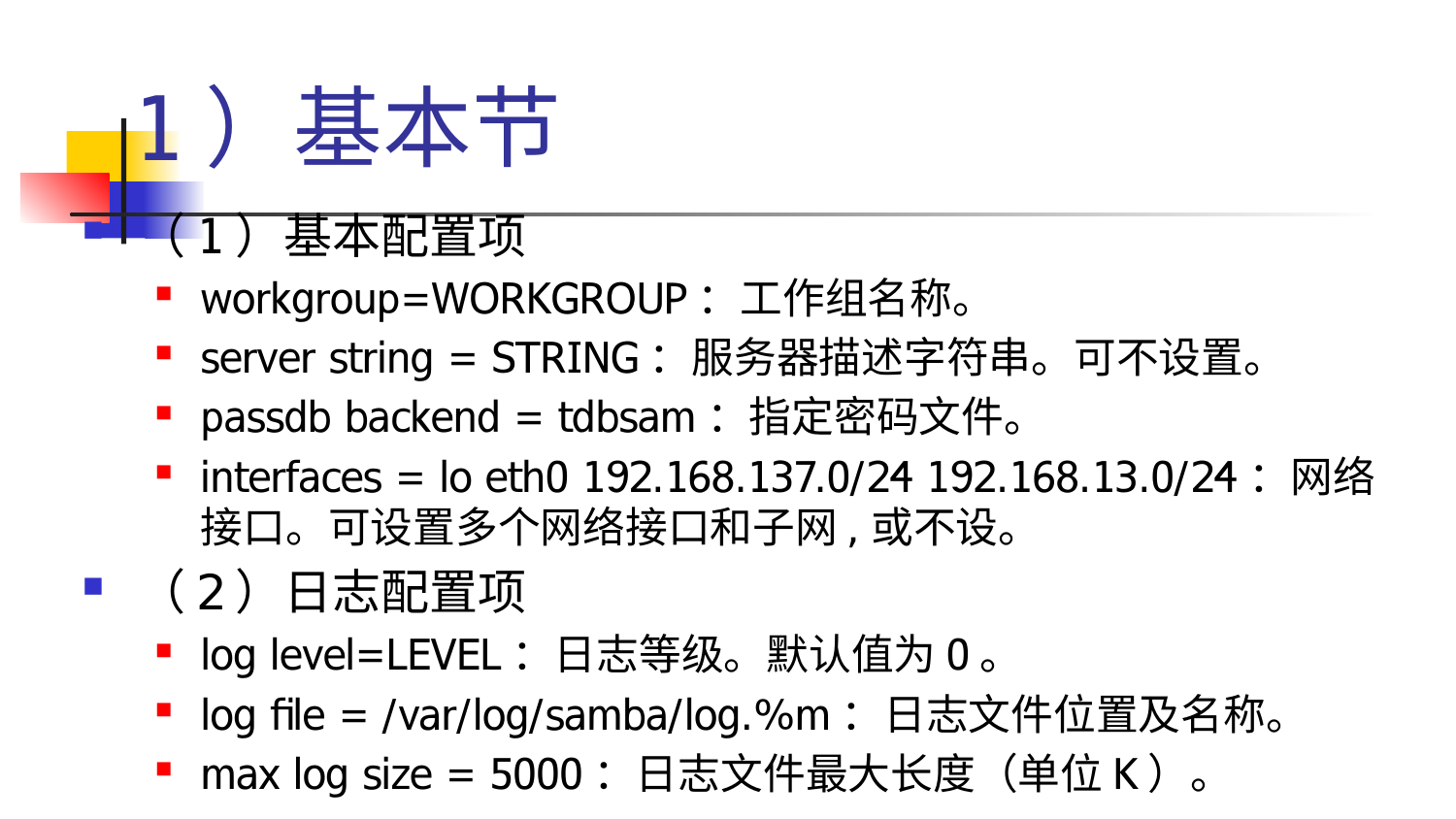

# 1）基本节
（1）基本配置项
workgroup=WORKGROUP：工作组名称。
server string = STRING：服务器描述字符串。可不设置。
passdb backend = tdbsam：指定密码文件。
interfaces = lo eth0 192.168.137.0/24 192.168.13.0/24：网络接口。可设置多个网络接口和子网,或不设。
（2）日志配置项
log level=LEVEL：日志等级。默认值为0。
log file = /var/log/samba/log.%m：日志文件位置及名称。
max log size = 5000：日志文件最大长度（单位K）。